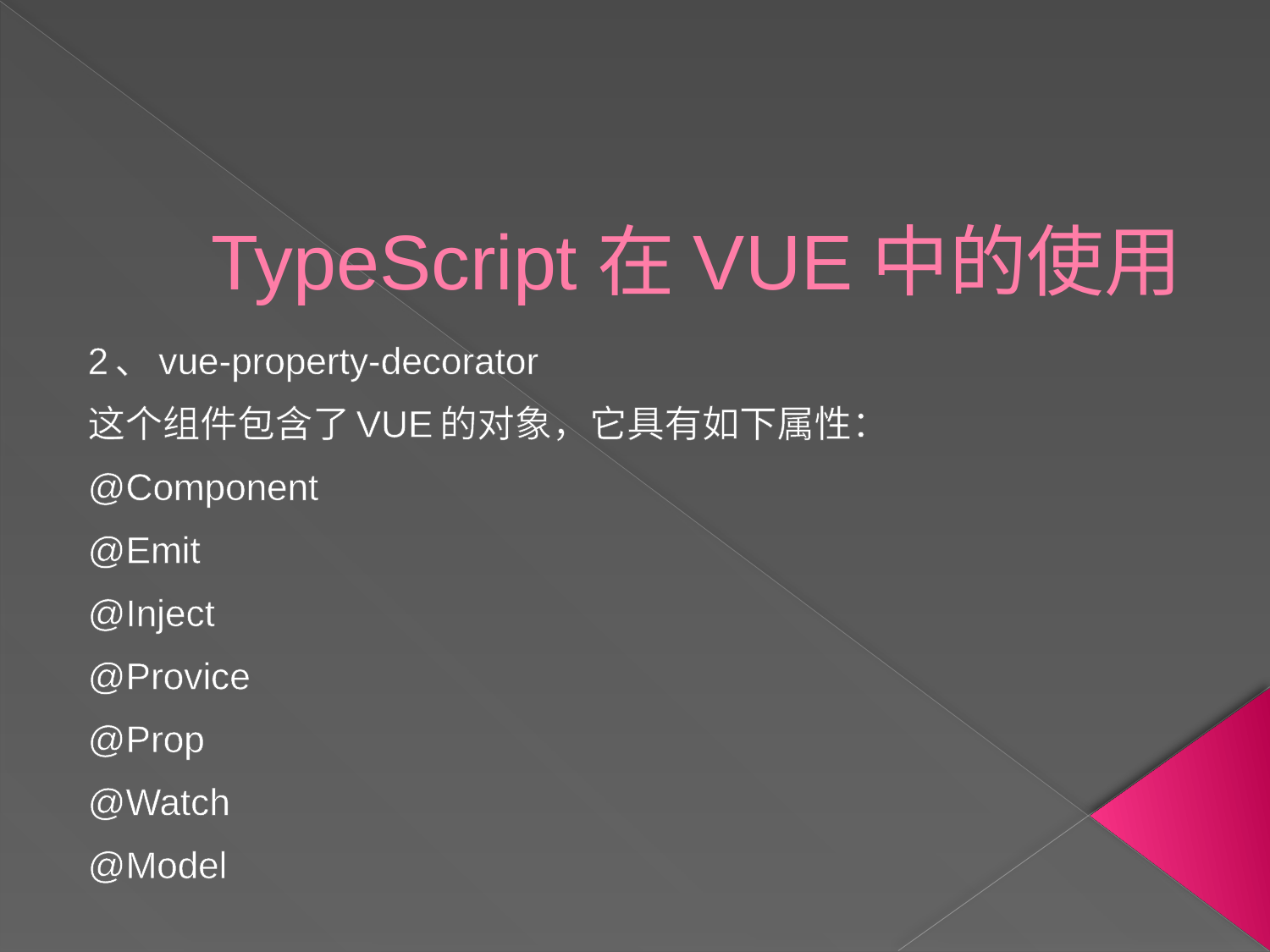

# TypeScript在VUE中的使用
2、vue-property-decorator
这个组件包含了VUE的对象，它具有如下属性：
@Component
@Emit
@Inject
@Provice
@Prop
@Watch
@Model